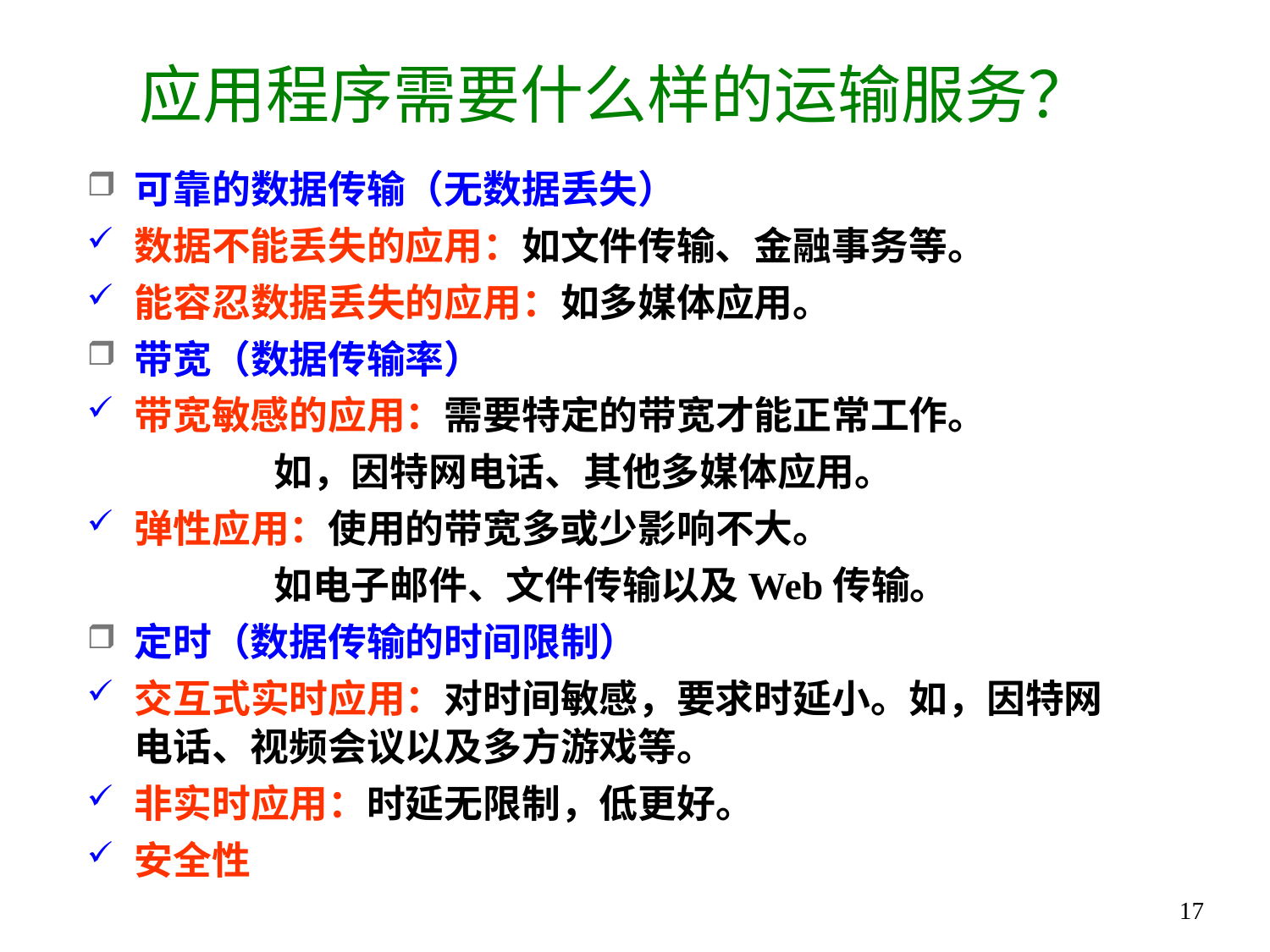

# 应用程序需要什么样的运输服务？
可靠的数据传输（无数据丢失）
数据不能丢失的应用：如文件传输、金融事务等。
能容忍数据丢失的应用：如多媒体应用。
带宽（数据传输率）
带宽敏感的应用：需要特定的带宽才能正常工作。
                    如，因特网电话、其他多媒体应用。
弹性应用：使用的带宽多或少影响不大。
                    如电子邮件、文件传输以及Web传输。
定时（数据传输的时间限制）
交互式实时应用：对时间敏感，要求时延小。如，因特网电话、视频会议以及多方游戏等。
非实时应用：时延无限制，低更好。
安全性
17